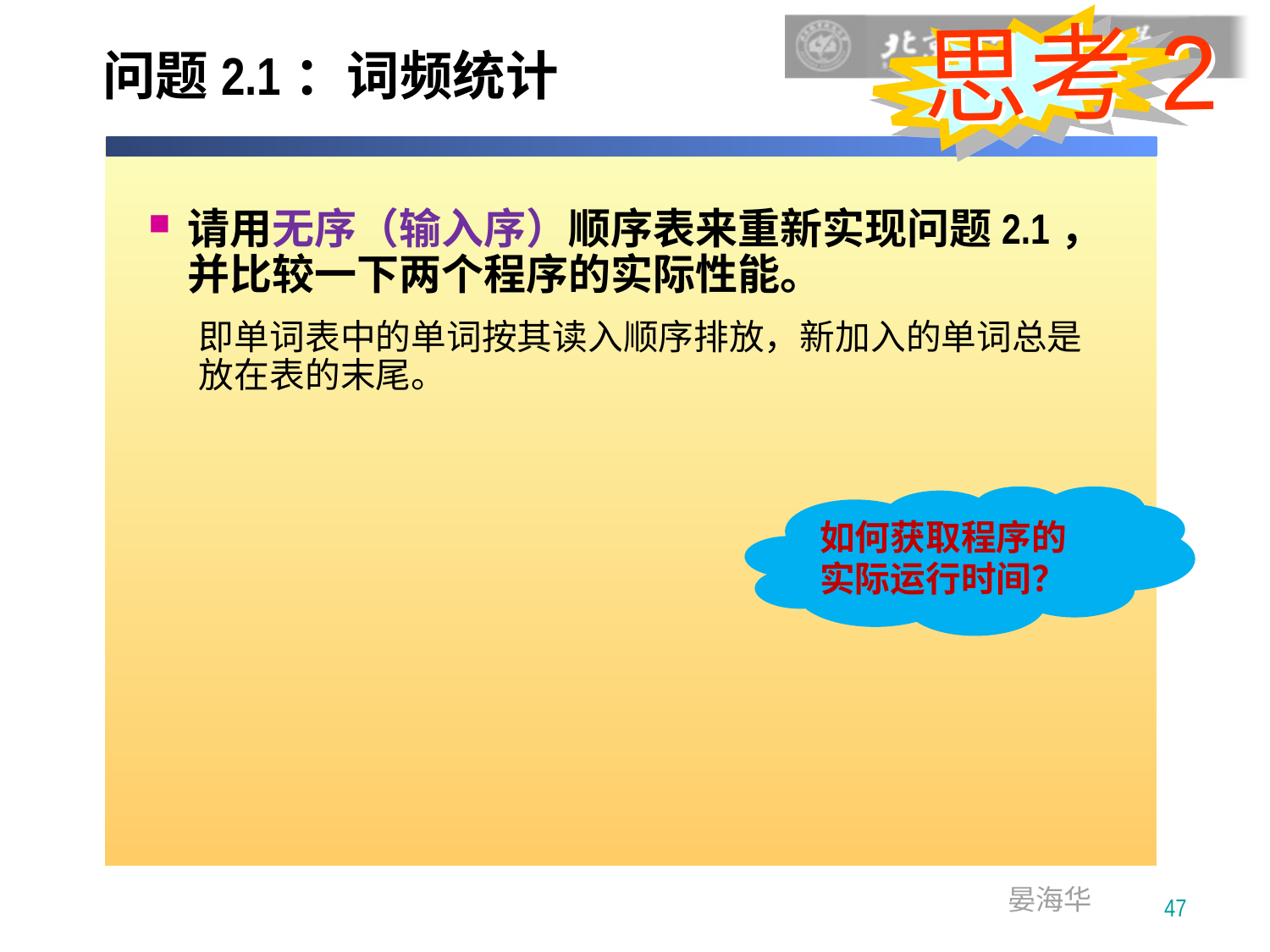

思考2

# 问题2.1：词频统计
请用无序（输入序）顺序表来重新实现问题2.1，并比较一下两个程序的实际性能。
即单词表中的单词按其读入顺序排放，新加入的单词总是放在表的末尾。
如何获取程序的实际运行时间？
47